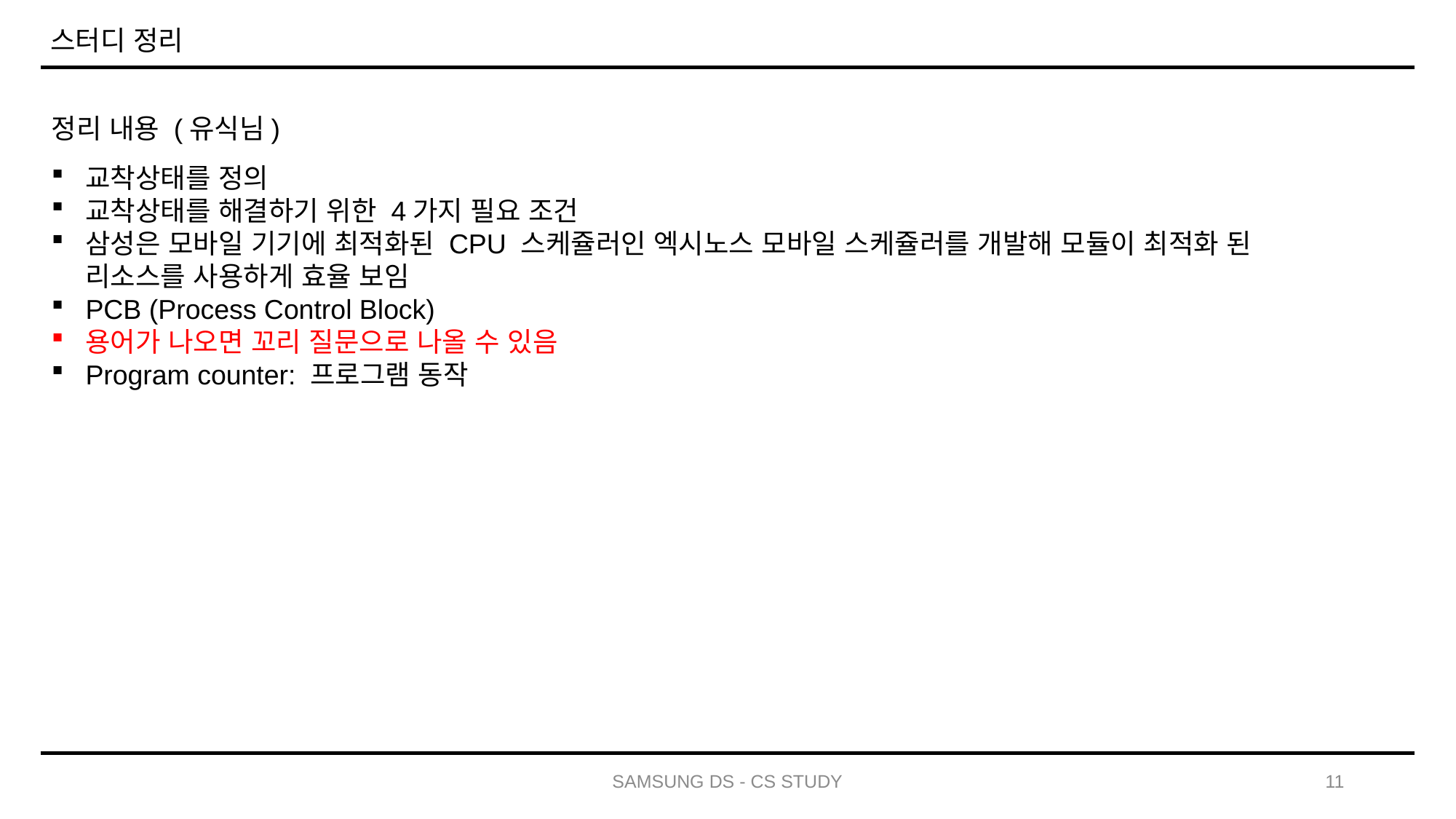

스터디 정리
정리 내용 (유식님)
교착상태를 정의
교착상태를 해결하기 위한 4가지 필요 조건
삼성은 모바일 기기에 최적화된 CPU 스케쥴러인 엑시노스 모바일 스케쥴러를 개발해 모듈이 최적화 된 리소스를 사용하게 효율 보임
PCB (Process Control Block)
용어가 나오면 꼬리 질문으로 나올 수 있음
Program counter: 프로그램 동작
SAMSUNG DS - CS STUDY
11